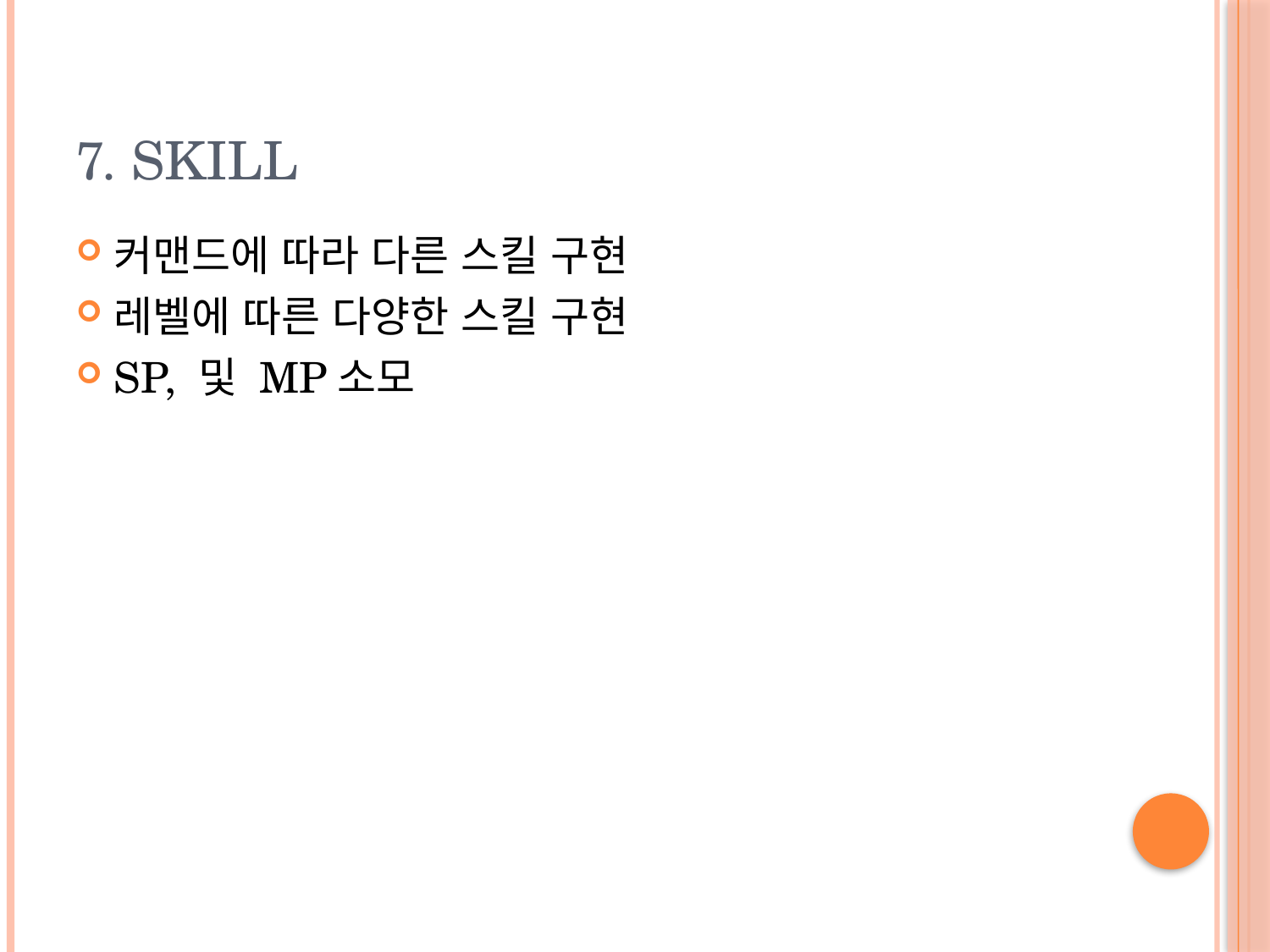

# 7. Skill
커맨드에 따라 다른 스킬 구현
레벨에 따른 다양한 스킬 구현
SP, 및 MP소모